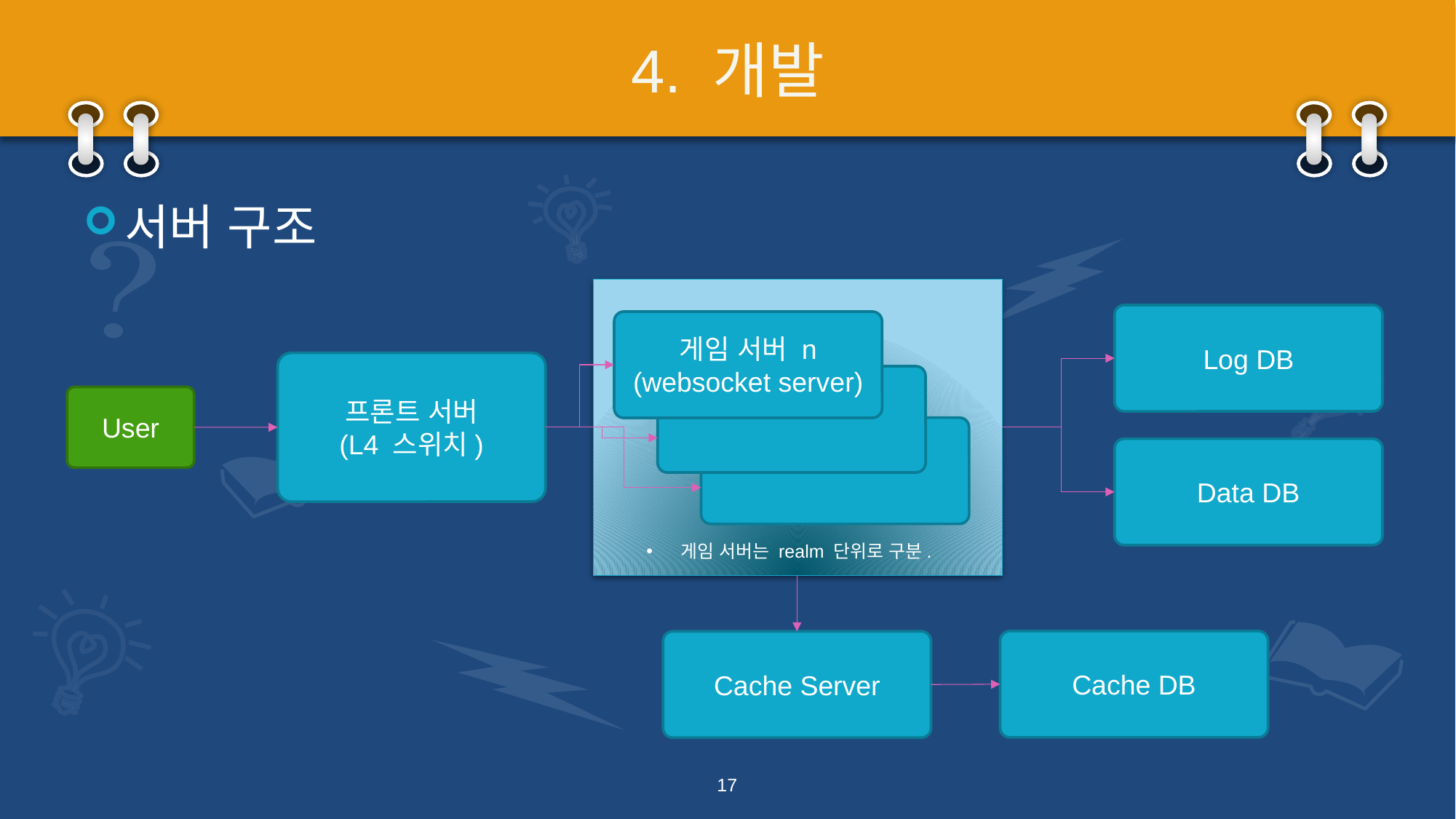

# 4. 개발
서버 구조

Log DB
게임 서버 n
(websocket server)
프론트 서버
(L4 스위치)

User

Data DB
게임 서버는 realm 단위로 구분.
Cache DB
Cache Server
17